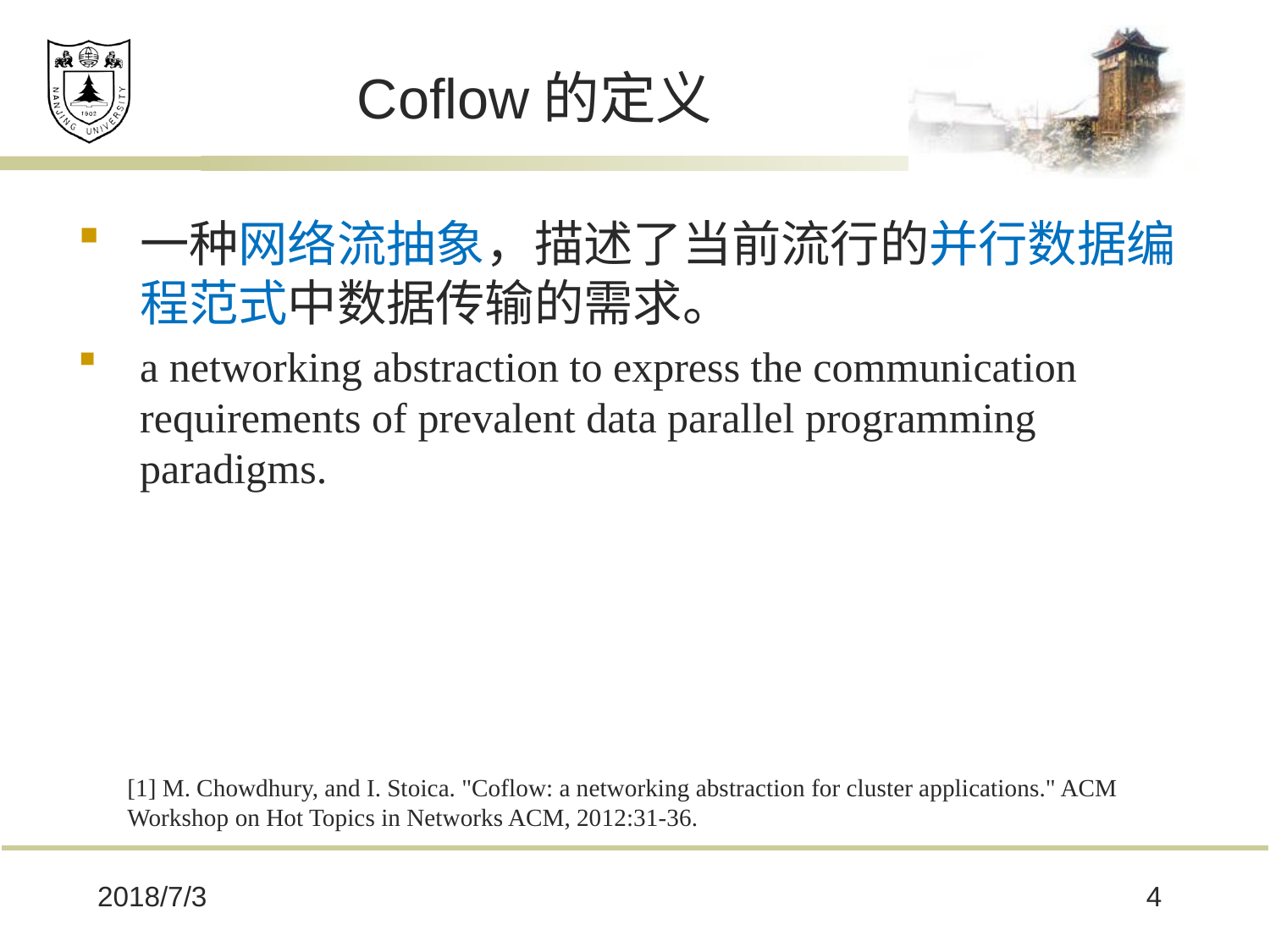

# Coflow的定义
一种网络流抽象，描述了当前流行的并行数据编程范式中数据传输的需求。
a networking abstraction to express the communication requirements of prevalent data parallel programming paradigms.

[1] M. Chowdhury, and I. Stoica. "Coflow: a networking abstraction for cluster applications." ACM Workshop on Hot Topics in Networks ACM, 2012:31-36.
2018/7/3
4